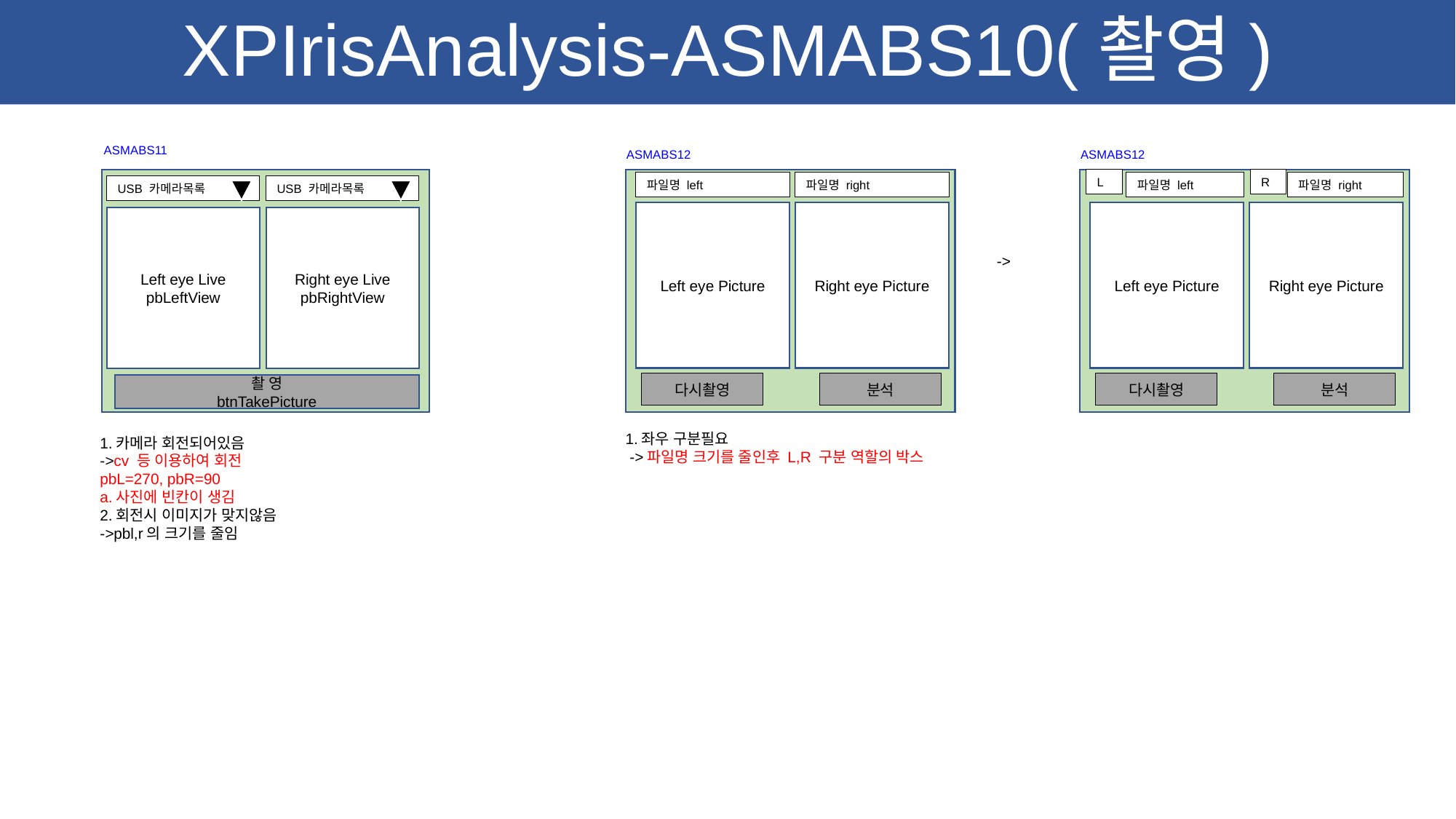

XPIrisAnalysis-ASMABS10(촬영)
ASMABS11
ASMABS12
ASMABS12
L
R

파일명 left
파일명 right
파일명 left
파일명 right
USB 카메라목록
USB 카메라목록

Left eye Picture
Right eye Picture
Left eye Picture
Right eye Picture
Left eye Live
pbLeftView
Right eye Live
pbRightView
       ->

다시촬영
분석
다시촬영
분석
촬 영
btnTakePicture
1.좌우 구분필요
 ->파일명 크기를 줄인후 L,R 구분 역할의 박스

1.카메라 회전되어있음
->cv 등 이용하여 회전
pbL=270, pbR=90
a.사진에 빈칸이 생김
2.회전시 이미지가 맞지않음
->pbl,r의 크기를 줄임